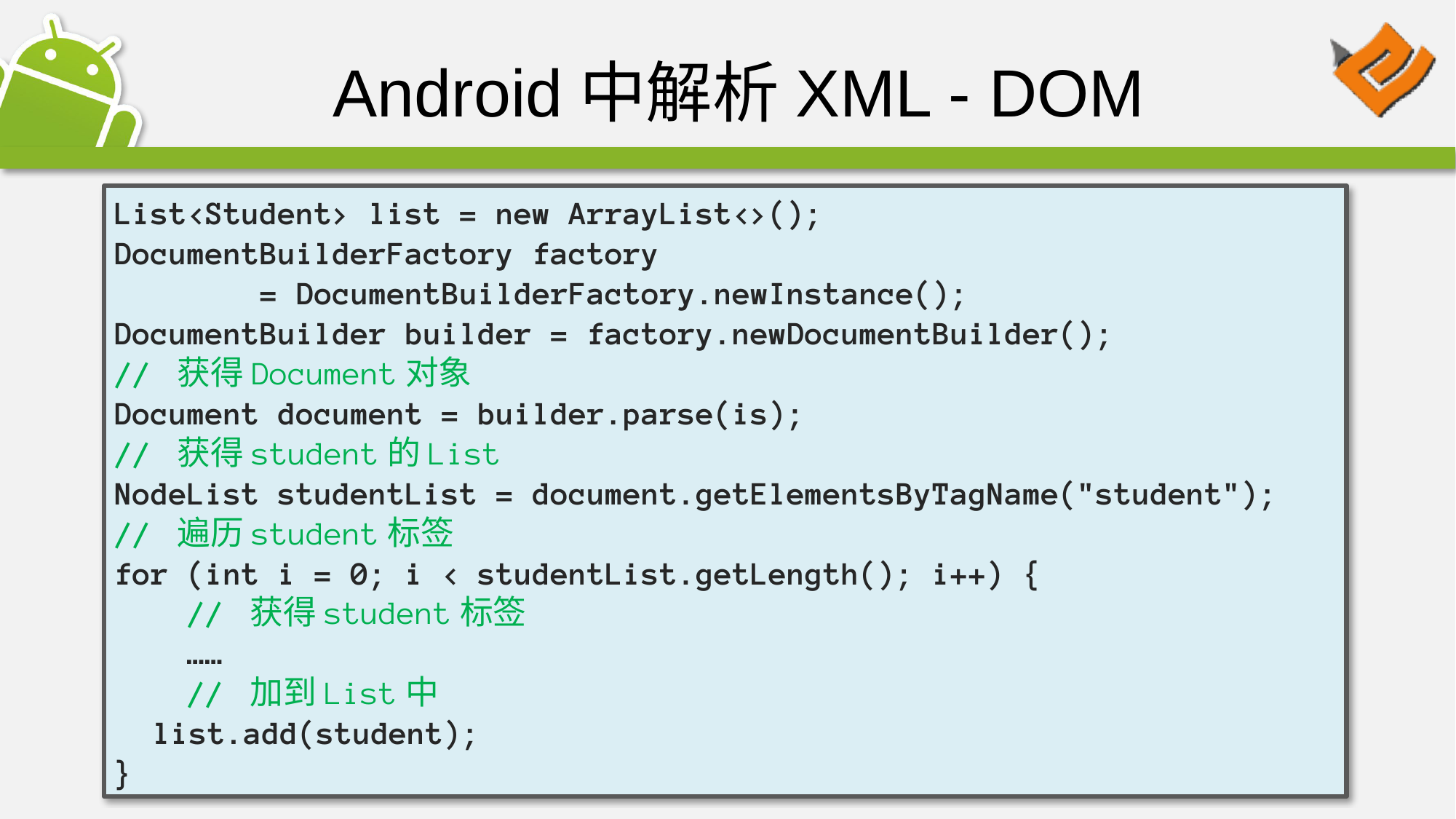

# Android中解析XML - DOM
List<Student> list = new ArrayList<>();
DocumentBuilderFactory factory
        = DocumentBuilderFactory.newInstance();
DocumentBuilder builder = factory.newDocumentBuilder();
// 获得Document对象
Document document = builder.parse(is);
// 获得student的List
NodeList studentList = document.getElementsByTagName("student");
// 遍历student标签
for (int i = 0; i < studentList.getLength(); i++) {
    // 获得student标签
    ……
    // 加到List中
    list.add(student);
}